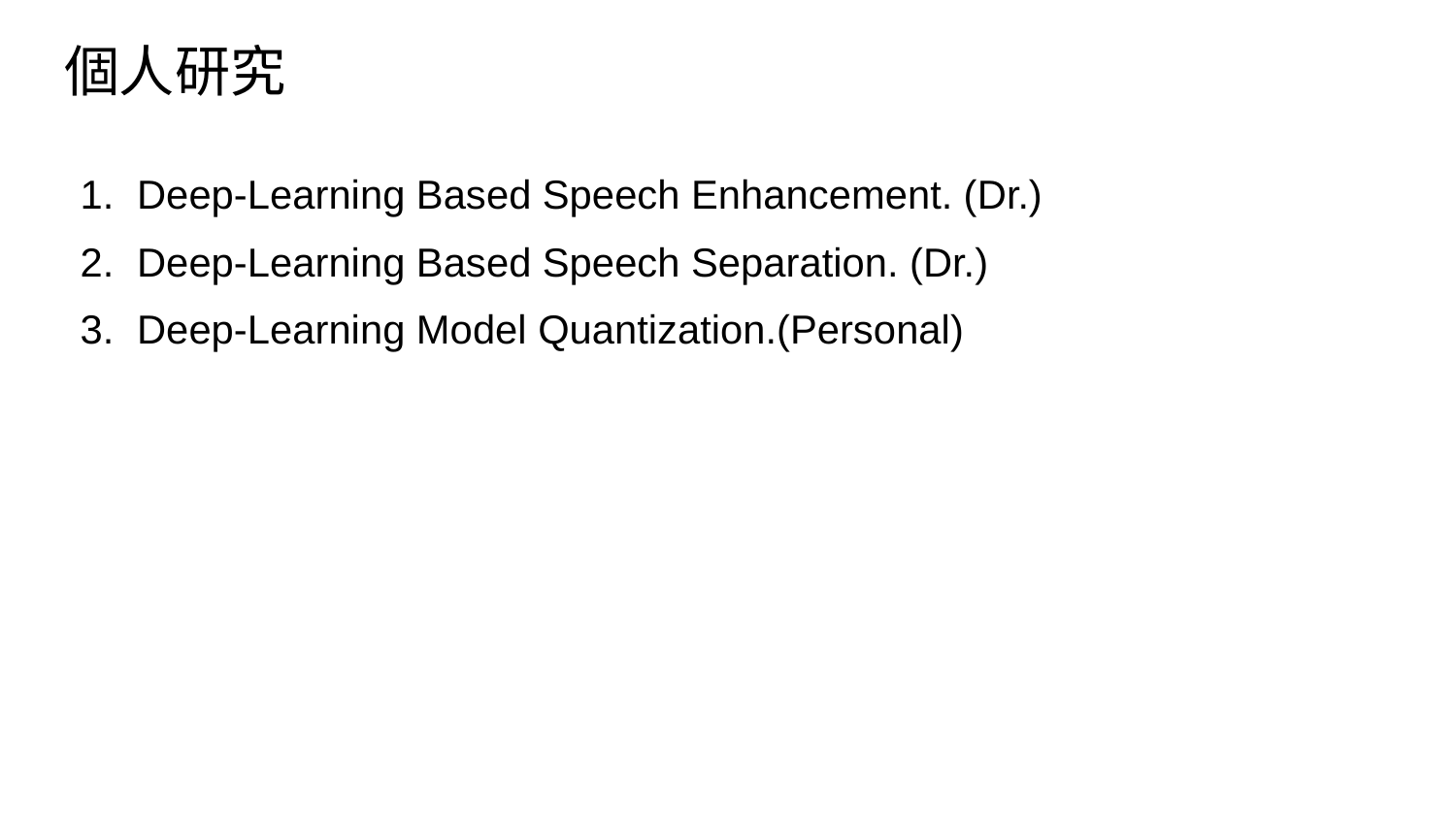

# 個人研究
Deep-Learning Based Speech Enhancement. (Dr.)
Deep-Learning Based Speech Separation. (Dr.)
Deep-Learning Model Quantization.(Personal)